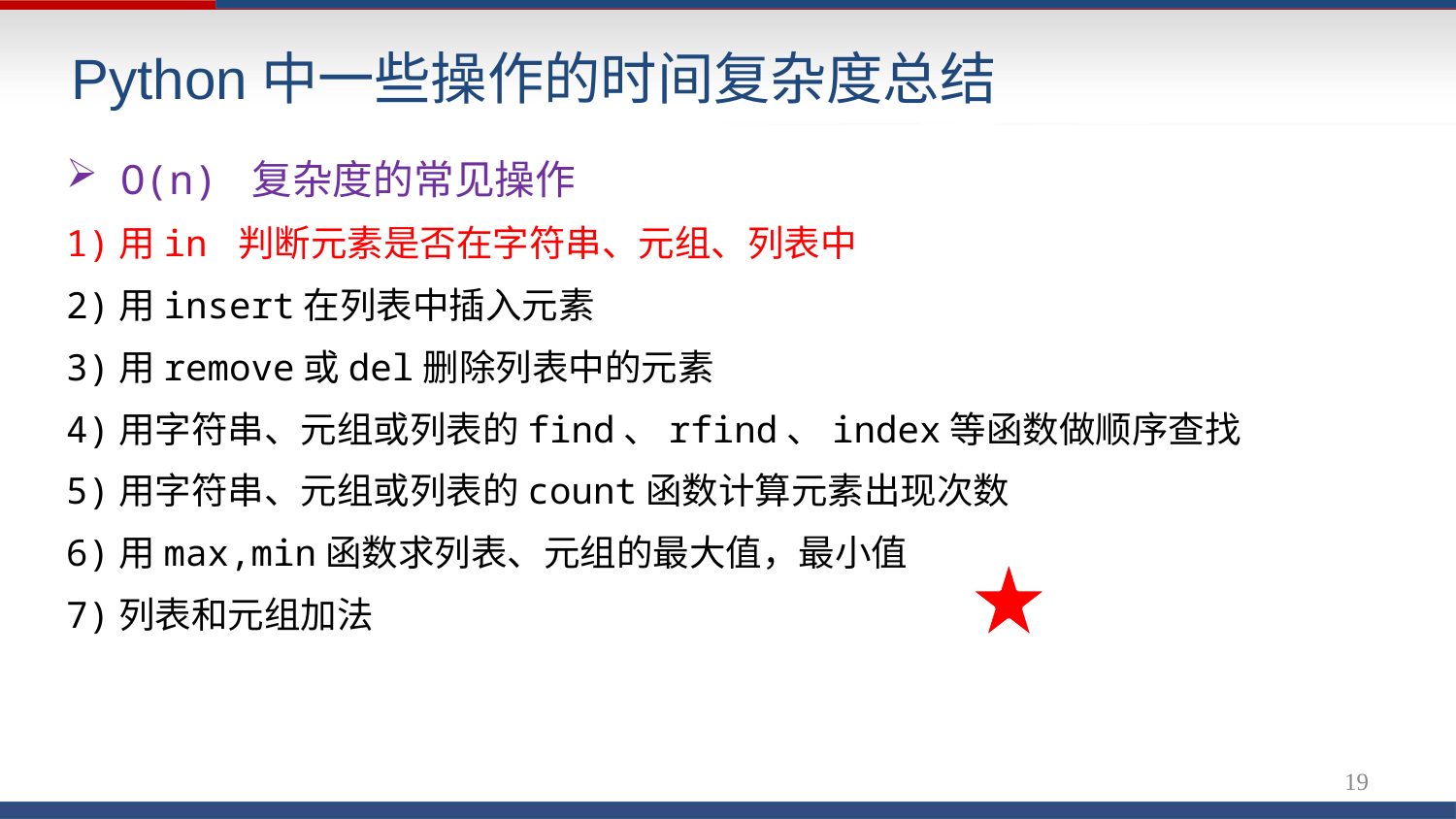

# Python中一些操作的时间复杂度总结
O(n) 复杂度的常见操作
1)用in 判断元素是否在字符串、元组、列表中
2)用insert在列表中插入元素
3)用remove或del删除列表中的元素
4)用字符串、元组或列表的find、rfind、index等函数做顺序查找
5)用字符串、元组或列表的count函数计算元素出现次数
6)用max,min函数求列表、元组的最大值，最小值
7)列表和元组加法

19